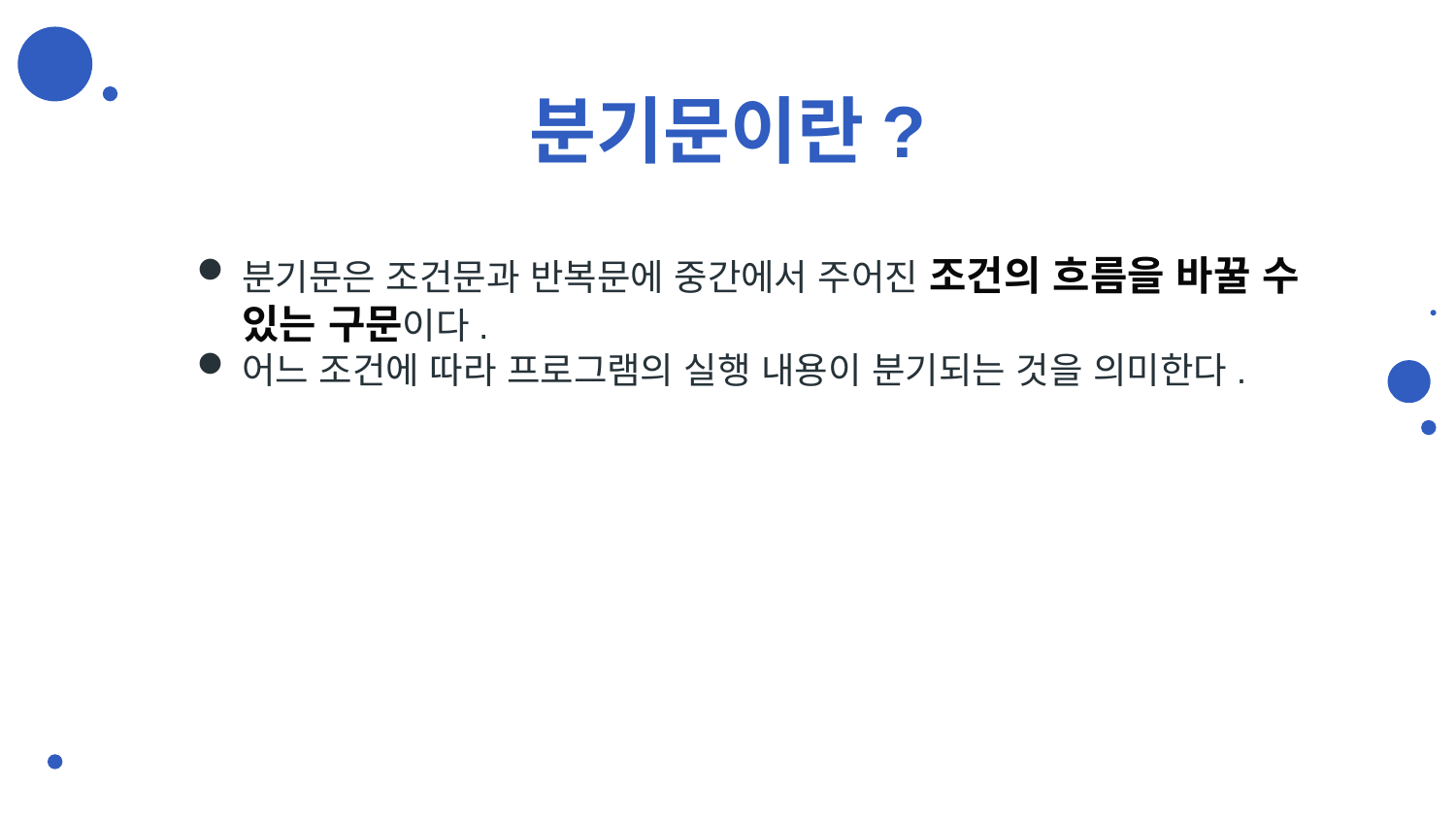

# 분기문이란?
분기문은 조건문과 반복문에 중간에서 주어진 조건의 흐름을 바꿀 수 있는 구문이다.
어느 조건에 따라 프로그램의 실행 내용이 분기되는 것을 의미한다.